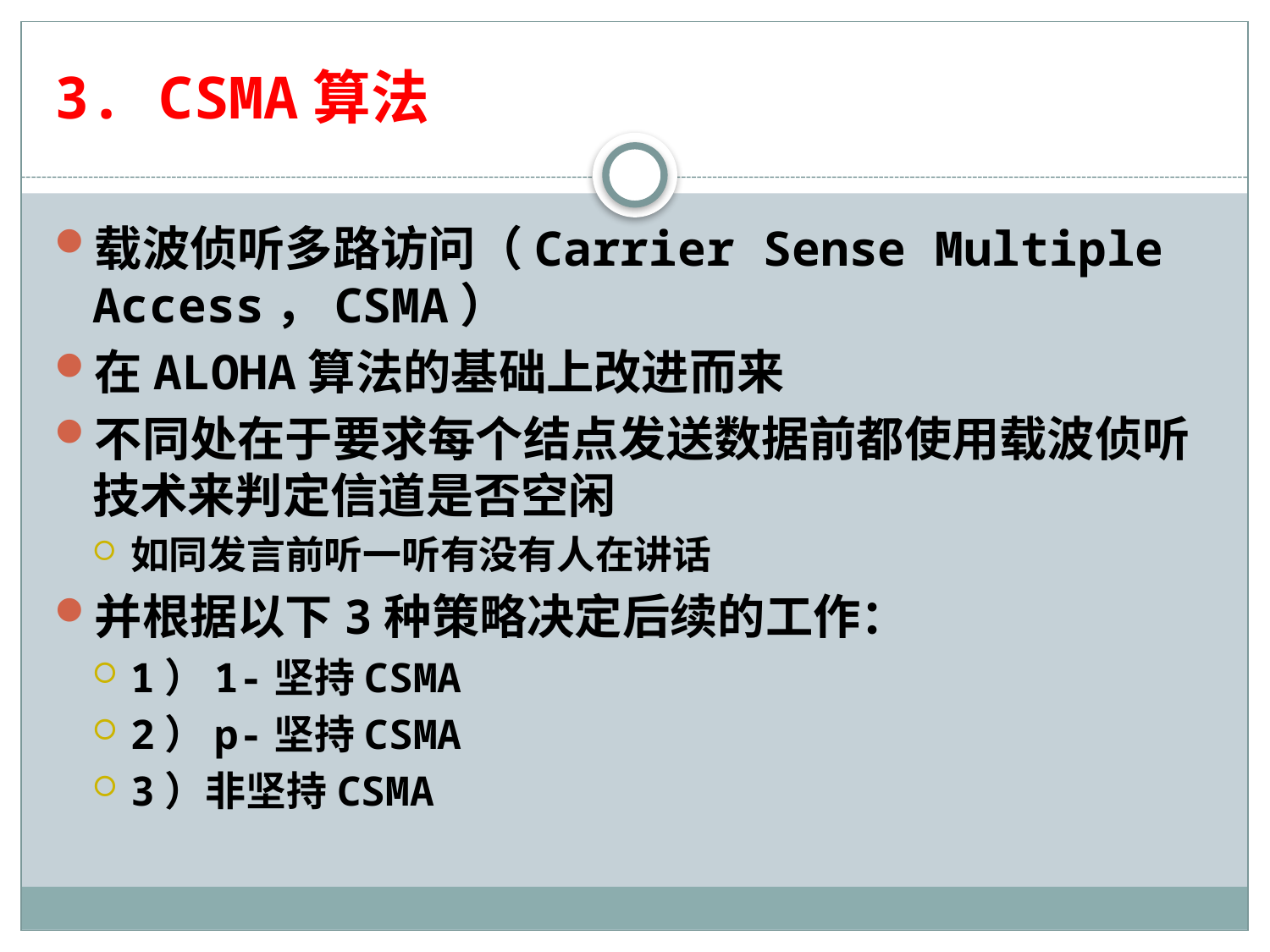

# 3. CSMA算法
载波侦听多路访问（Carrier Sense Multiple Access，CSMA）
在ALOHA算法的基础上改进而来
不同处在于要求每个结点发送数据前都使用载波侦听技术来判定信道是否空闲
如同发言前听一听有没有人在讲话
并根据以下3种策略决定后续的工作：
1）1-坚持CSMA
2）p-坚持CSMA
3）非坚持CSMA